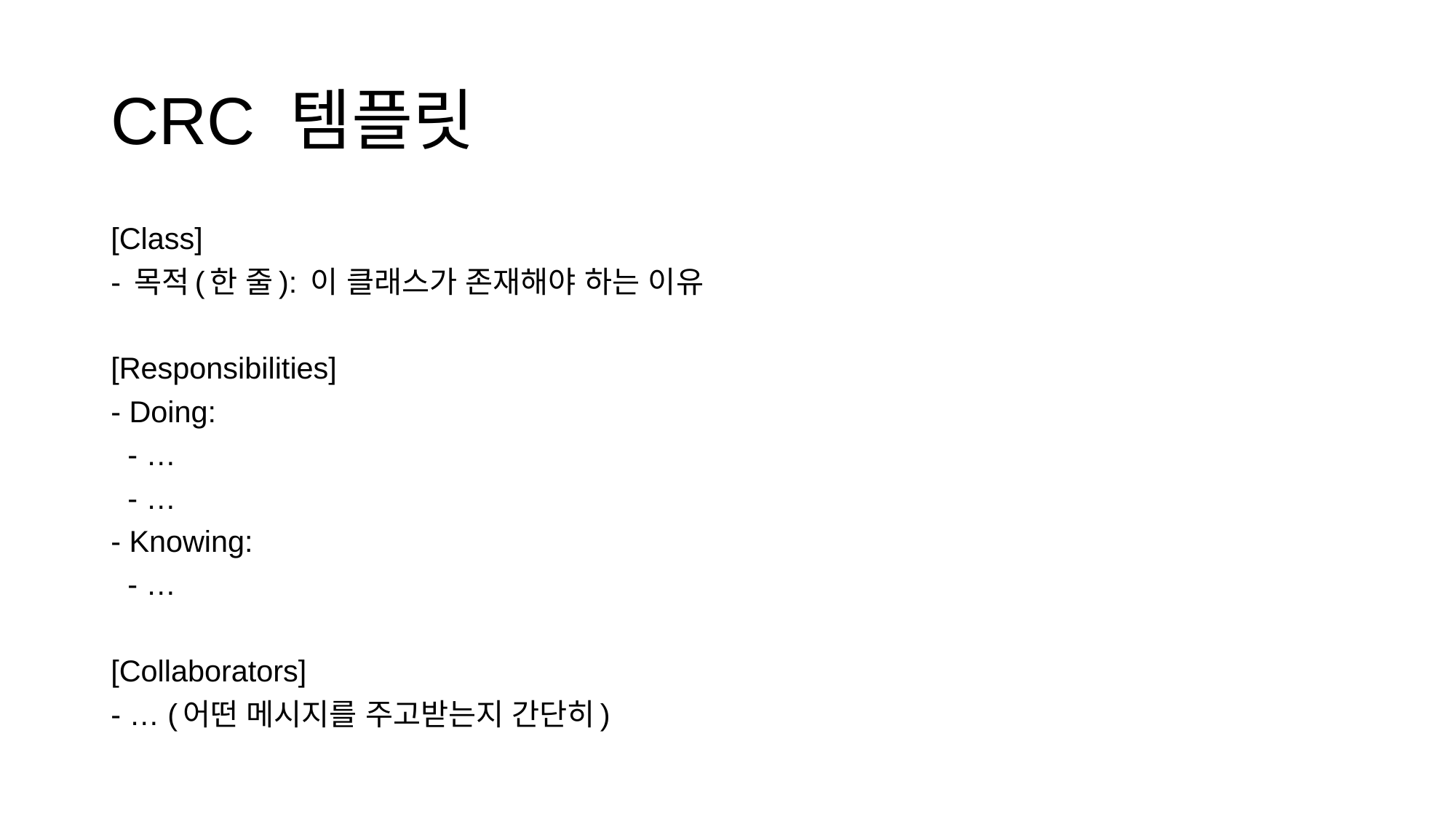

# CRC 템플릿
[Class]
- 목적(한 줄): 이 클래스가 존재해야 하는 이유

[Responsibilities]
- Doing:
  - …
  - …
- Knowing:
  - …

[Collaborators]
- … (어떤 메시지를 주고받는지 간단히)